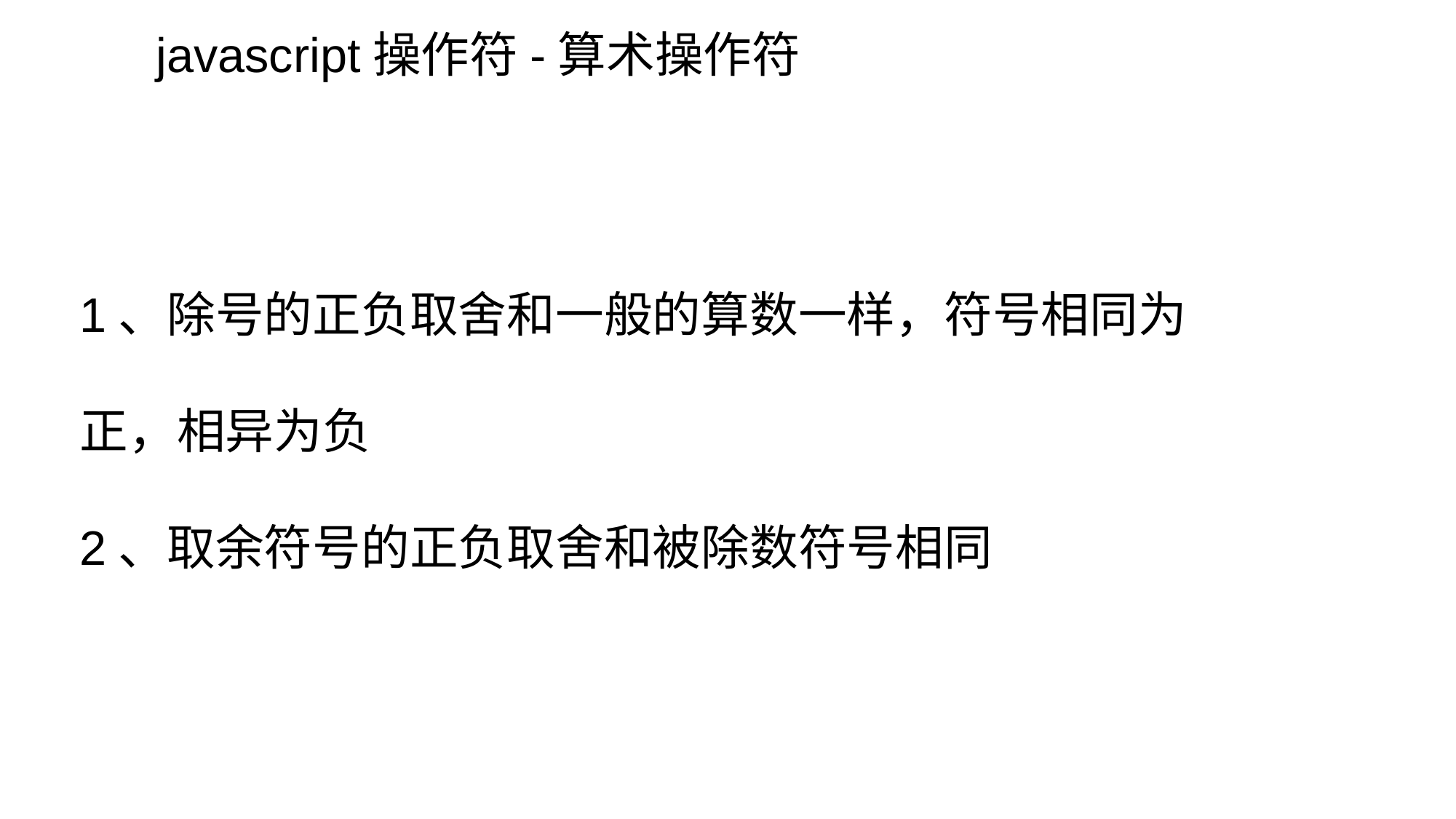

javascript操作符-算术操作符
1、除号的正负取舍和一般的算数一样，符号相同为正，相异为负
2、取余符号的正负取舍和被除数符号相同